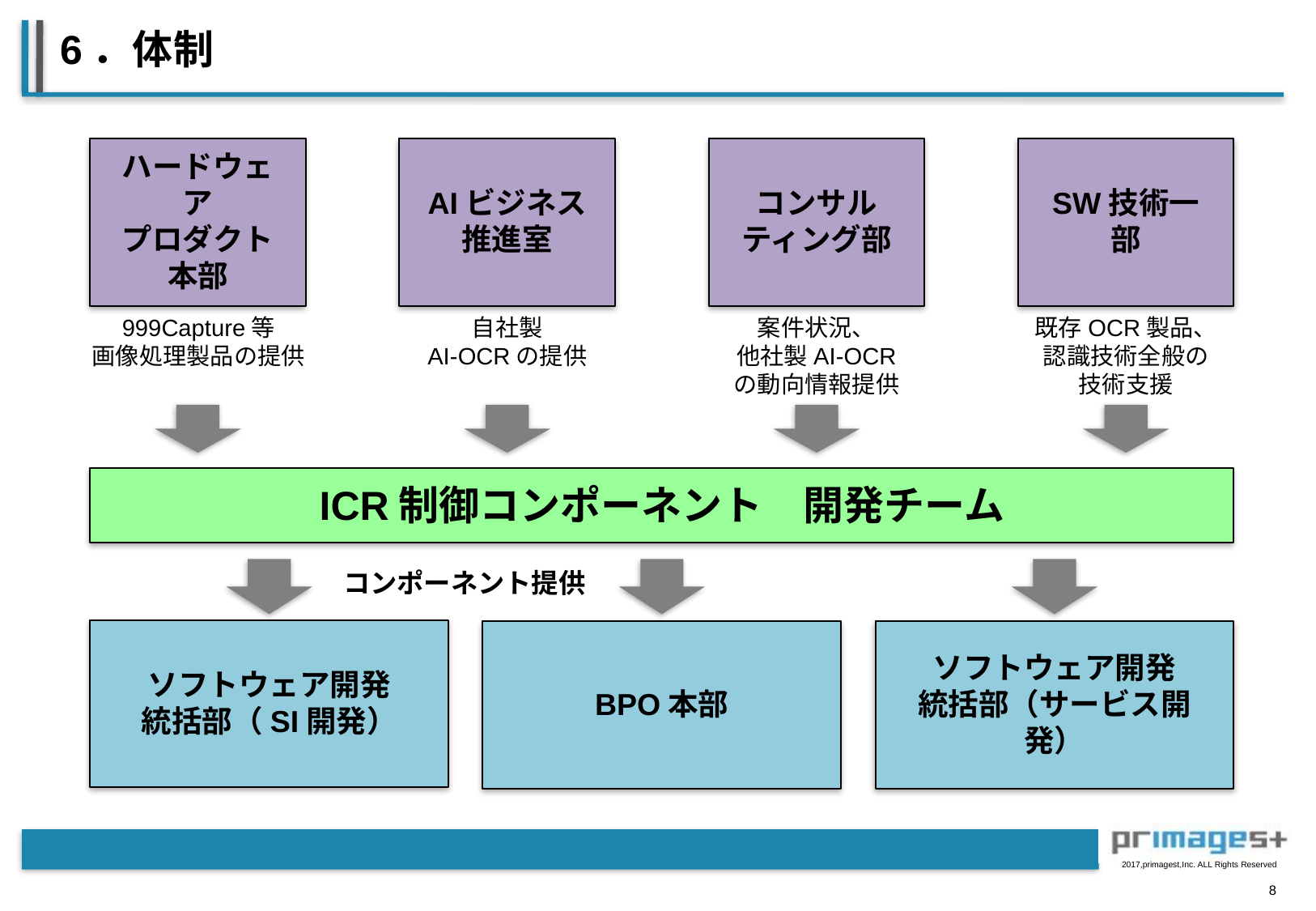

# 6．体制
ハードウェア
プロダクト
本部
AIビジネス
推進室
コンサル
ティング部
SW技術一部
999Capture等
画像処理製品の提供
自社製
AI-OCRの提供
案件状況、
他社製AI-OCR
の動向情報提供
既存OCR製品、
認識技術全般の
技術支援

ICR制御コンポーネント　開発チーム

コンポーネント提供
ソフトウェア開発
統括部（SI開発）
BPO本部
ソフトウェア開発
統括部（サービス開発）
8